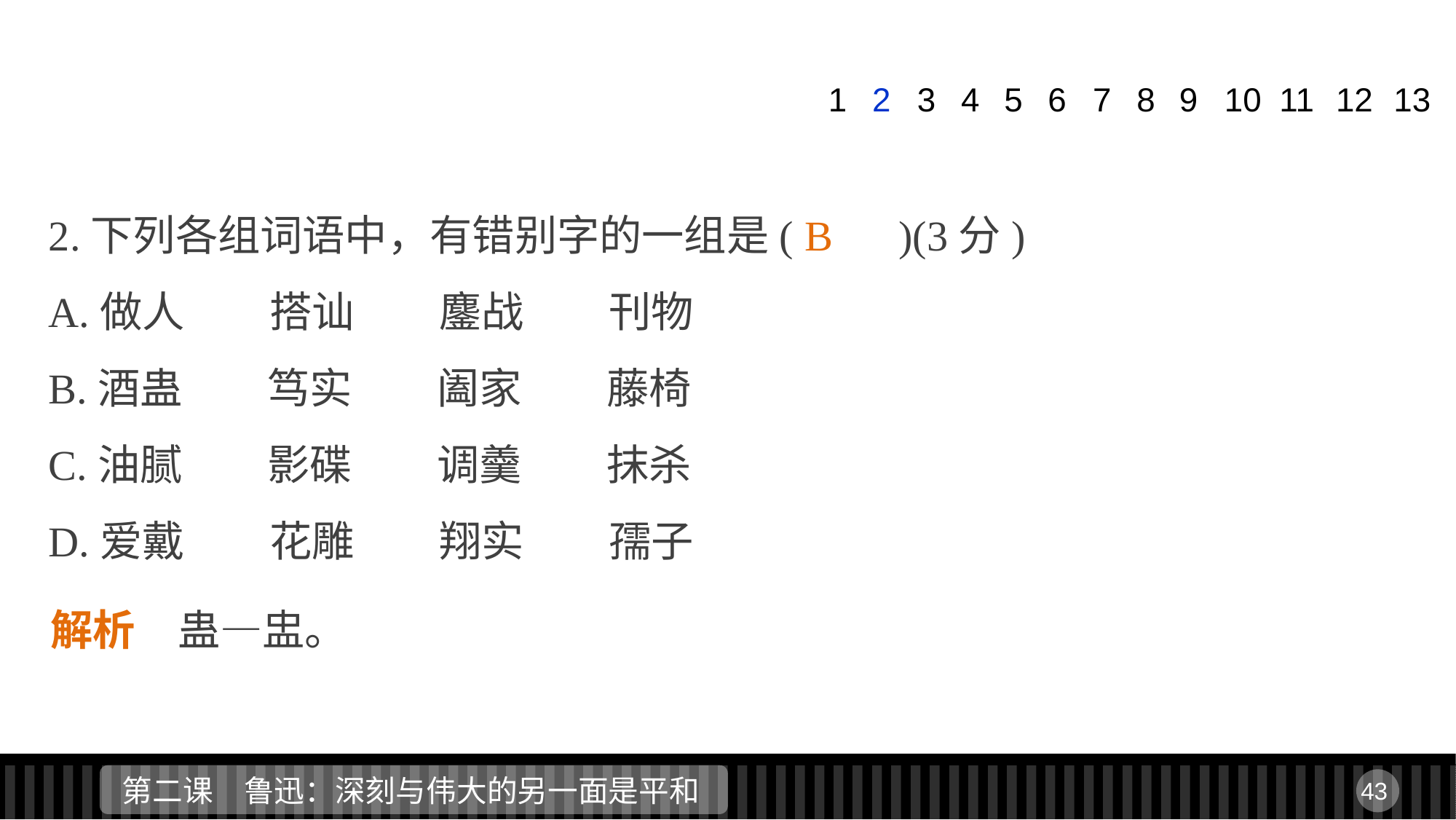

1
2
3
4
5
6
7
8
9
11
12
13
10
2.下列各组词语中，有错别字的一组是(　　)(3分)
A.做人　　搭讪　　鏖战　　刊物
B.酒蛊　　笃实　　阖家　　藤椅
C.油腻　　影碟　　调羹　　抹杀
D.爱戴　　花雕　　翔实　　孺子
B
解析　蛊—盅。